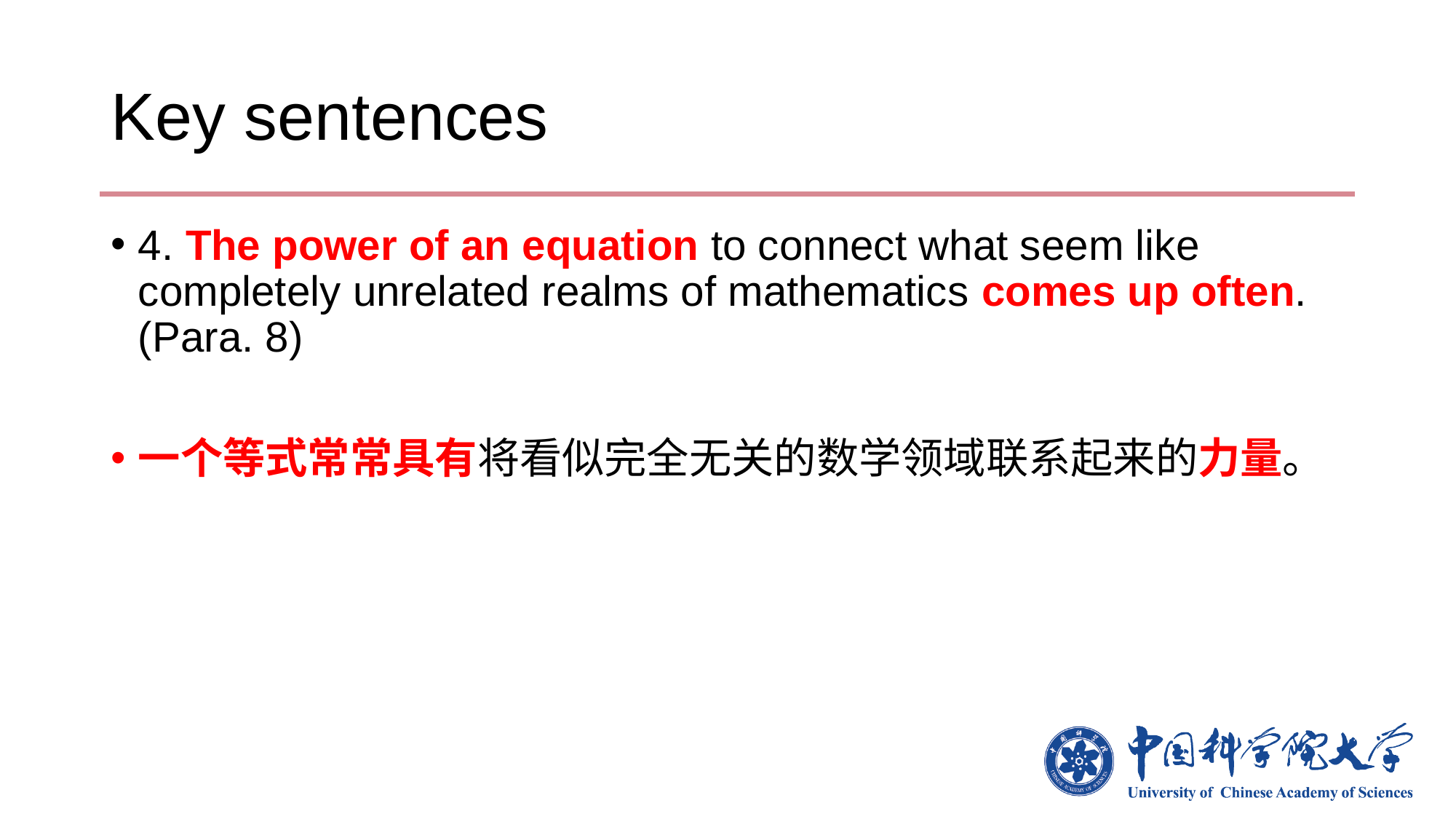

# Key sentences
4. The power of an equation to connect what seem like completely unrelated realms of mathematics comes up often. (Para. 8)

一个等式常常具有将看似完全无关的数学领域联系起来的力量。